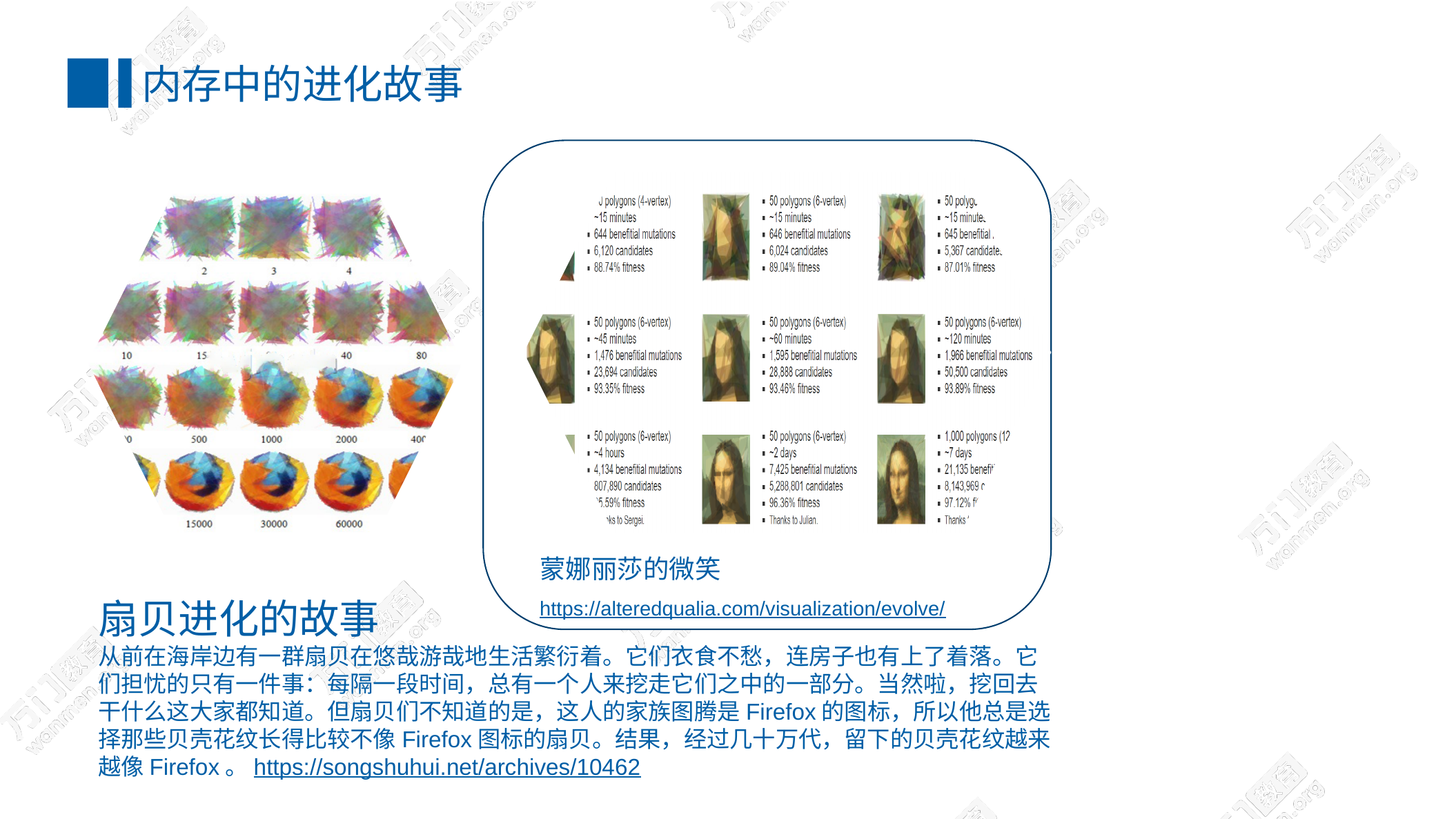

内存中的进化故事

蒙娜丽莎的微笑
https://alteredqualia.com/visualization/evolve/
扇贝进化的故事
从前在海岸边有一群扇贝在悠哉游哉地生活繁衍着。它们衣食不愁，连房子也有上了着落。它们担忧的只有一件事：每隔一段时间，总有一个人来挖走它们之中的一部分。当然啦，挖回去干什么这大家都知道。但扇贝们不知道的是，这人的家族图腾是Firefox的图标，所以他总是选择那些贝壳花纹长得比较不像Firefox图标的扇贝。结果，经过几十万代，留下的贝壳花纹越来越像Firefox。https://songshuhui.net/archives/10462